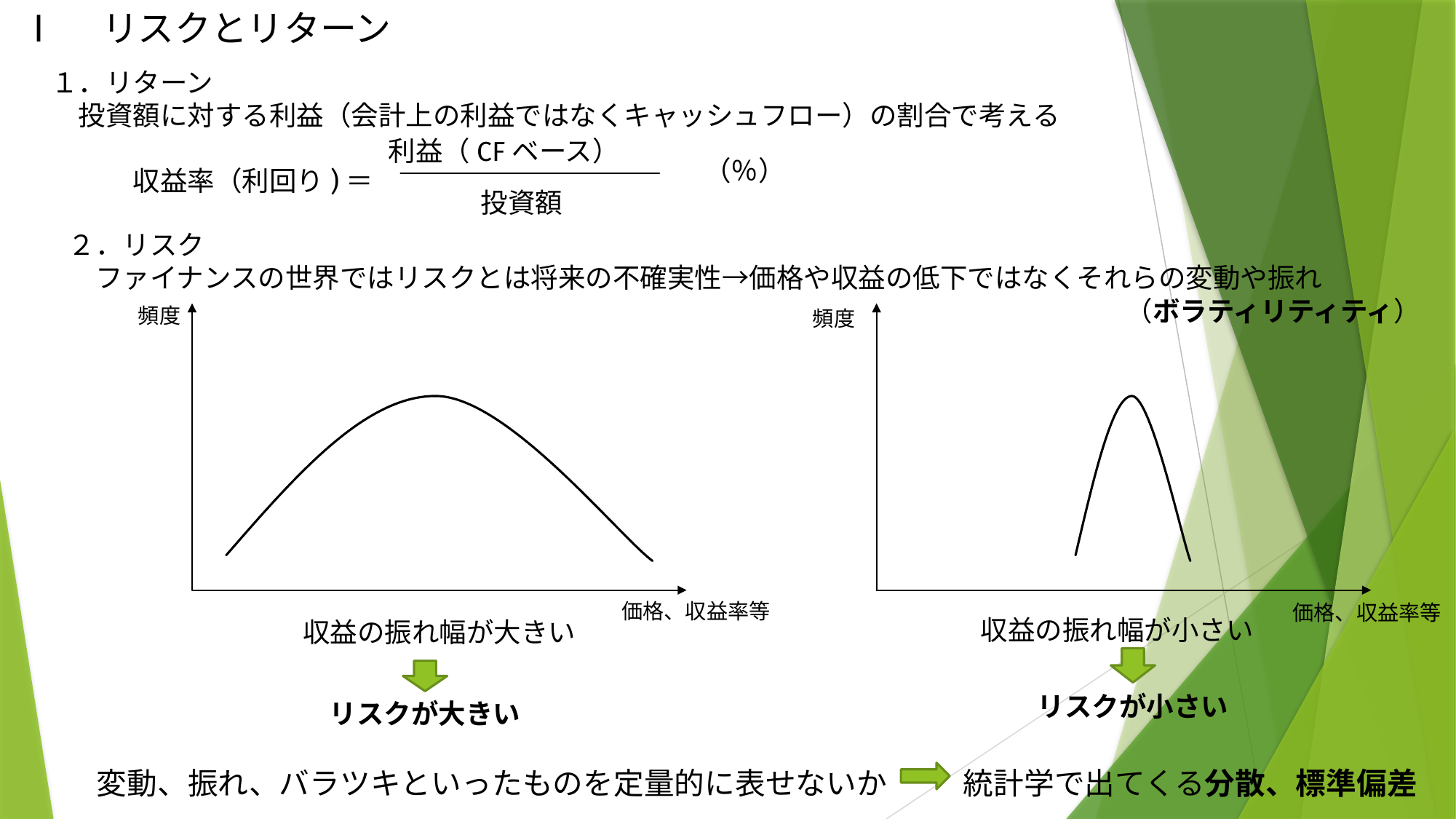

Ⅰ　リスクとリターン
１．リターン
　投資額に対する利益（会計上の利益ではなくキャッシュフロー）の割合で考える

　　　収益率（利回り)＝

利益（CFベース）
（％）
投資額
２．リスク
　ファイナンスの世界ではリスクとは将来の不確実性→価格や収益の低下ではなくそれらの変動や振れ

（ボラティリティティ）
頻度
頻度

価格、収益率等
価格、収益率等
収益の振れ幅が小さい
収益の振れ幅が大きい

リスクが小さい

リスクが大きい
変動、振れ、バラツキといったものを定量的に表せないか
統計学で出てくる分散、標準偏差